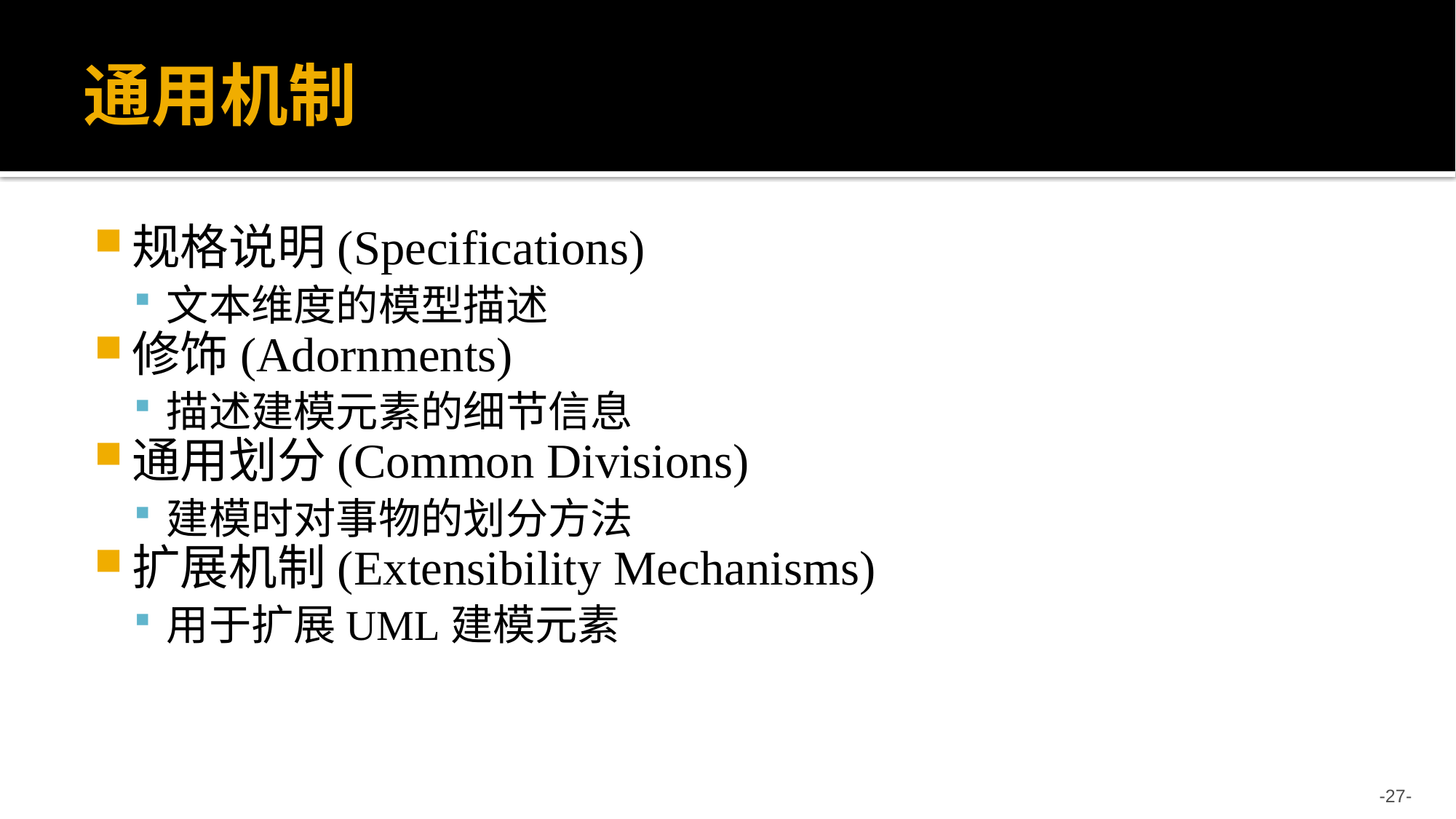

# 通用机制
规格说明(Specifications)
文本维度的模型描述
修饰(Adornments)
描述建模元素的细节信息
通用划分(Common Divisions)
建模时对事物的划分方法
扩展机制(Extensibility Mechanisms)
用于扩展UML建模元素
-27-